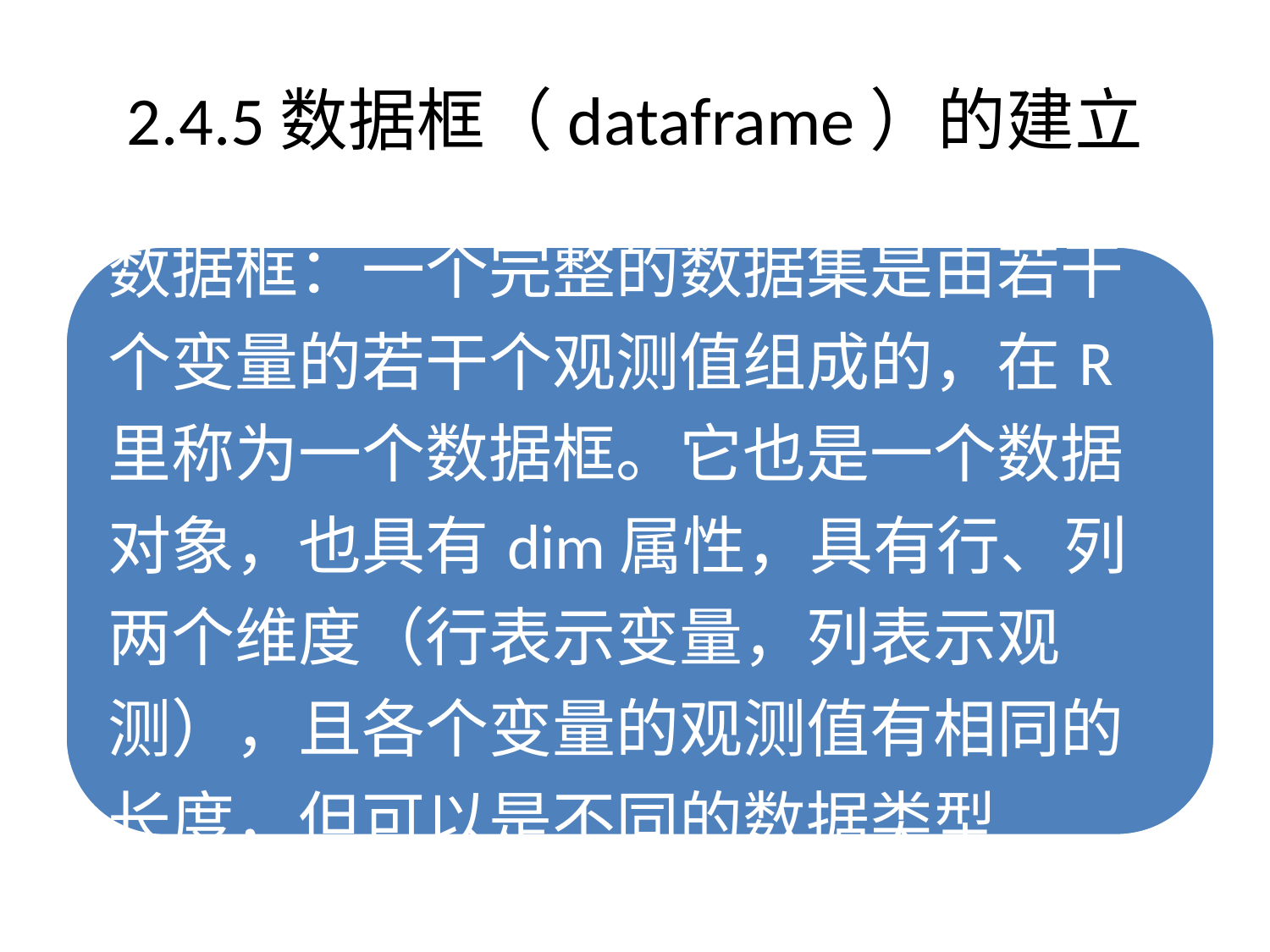

# 2.4.5数据框（dataframe）的建立
数据框：一个完整的数据集是由若干个变量的若干个观测值组成的，在R里称为一个数据框。它也是一个数据对象，也具有dim属性，具有行、列两个维度（行表示变量，列表示观测），且各个变量的观测值有相同的长度，但可以是不同的数据类型